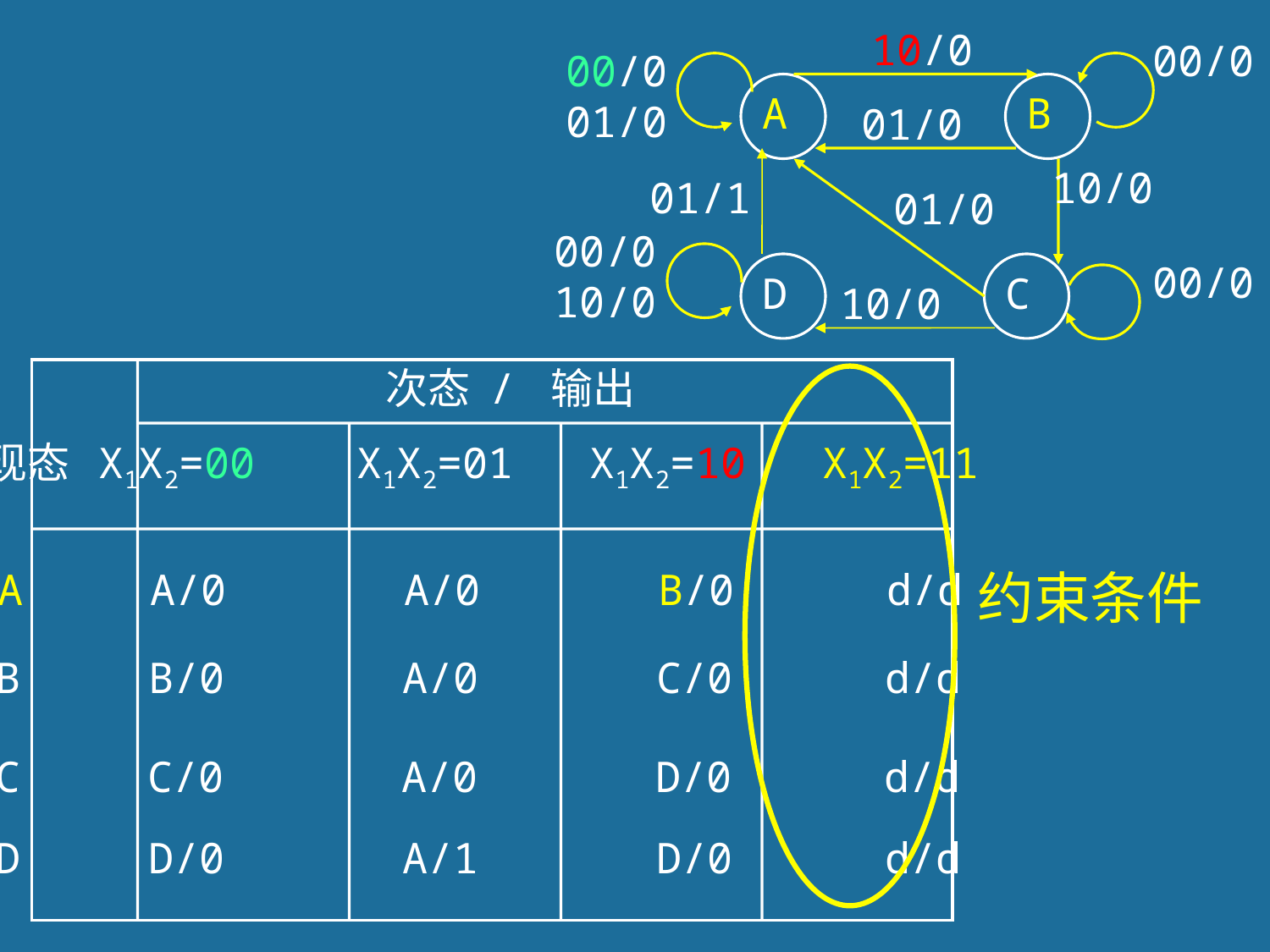

10/0
00/0
00/0
01/0

A
B
01/0

10/0

01/1
01/0
00/0
10/0

00/0

D
C

10/0

次态 / 输出

现态  X1X2=00    X1X2=01   X1X2=10   X1X2=11

约束条件
 A     A/0       A/0       B/0      d/d
B     B/0       A/0       C/0      d/d
 C     C/0       A/0       D/0      d/d
D     D/0       A/1       D/0      d/d
55